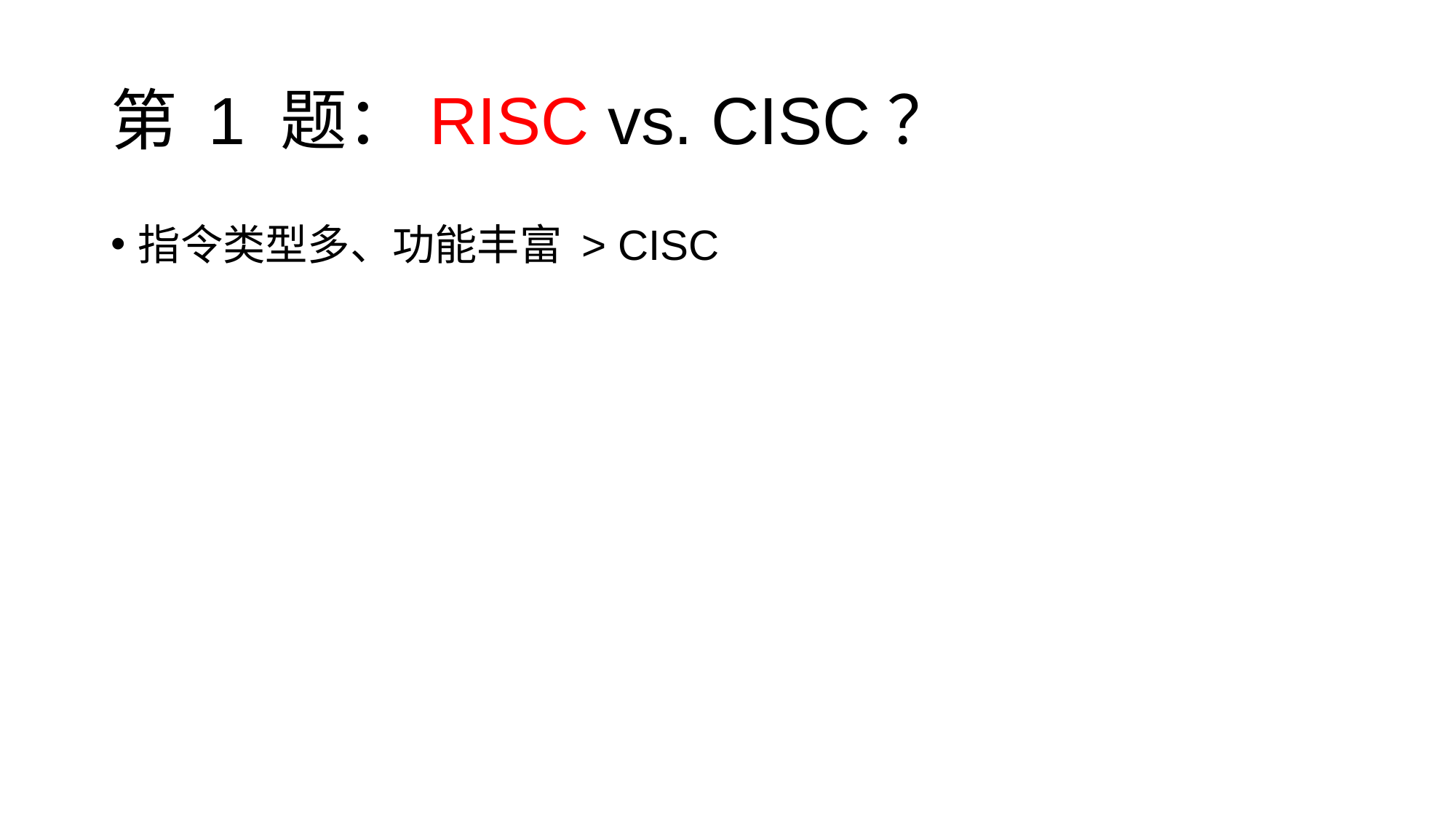

# 第 1 题：RISC vs. CISC？
指令类型多、功能丰富 > CISC
39